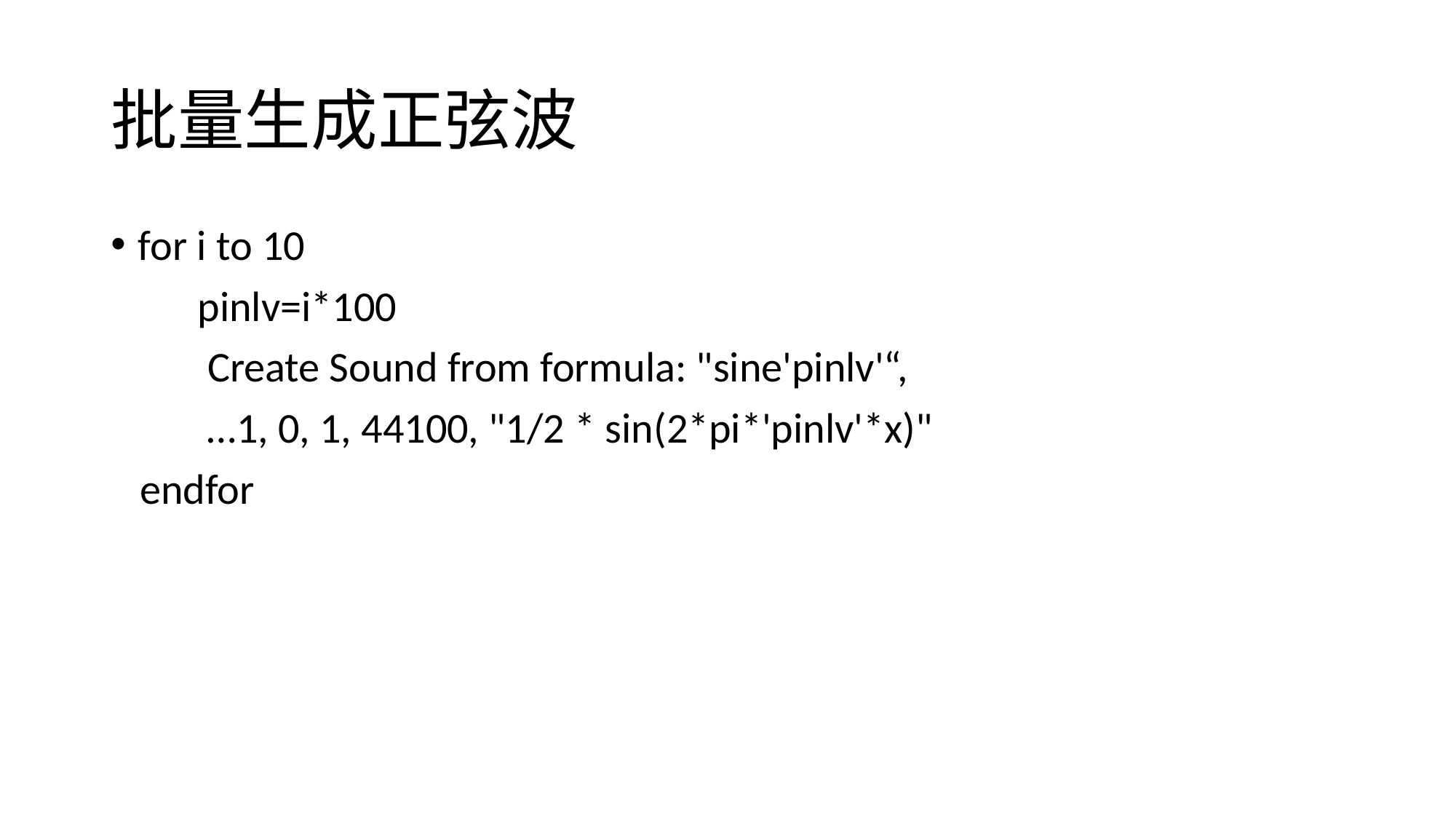

# 批量生成正弦波
for i to 10
         pinlv=i*100
          Create Sound from formula: "sine'pinlv'“,
          …1, 0, 1, 44100, "1/2 * sin(2*pi*'pinlv'*x)"
   endfor